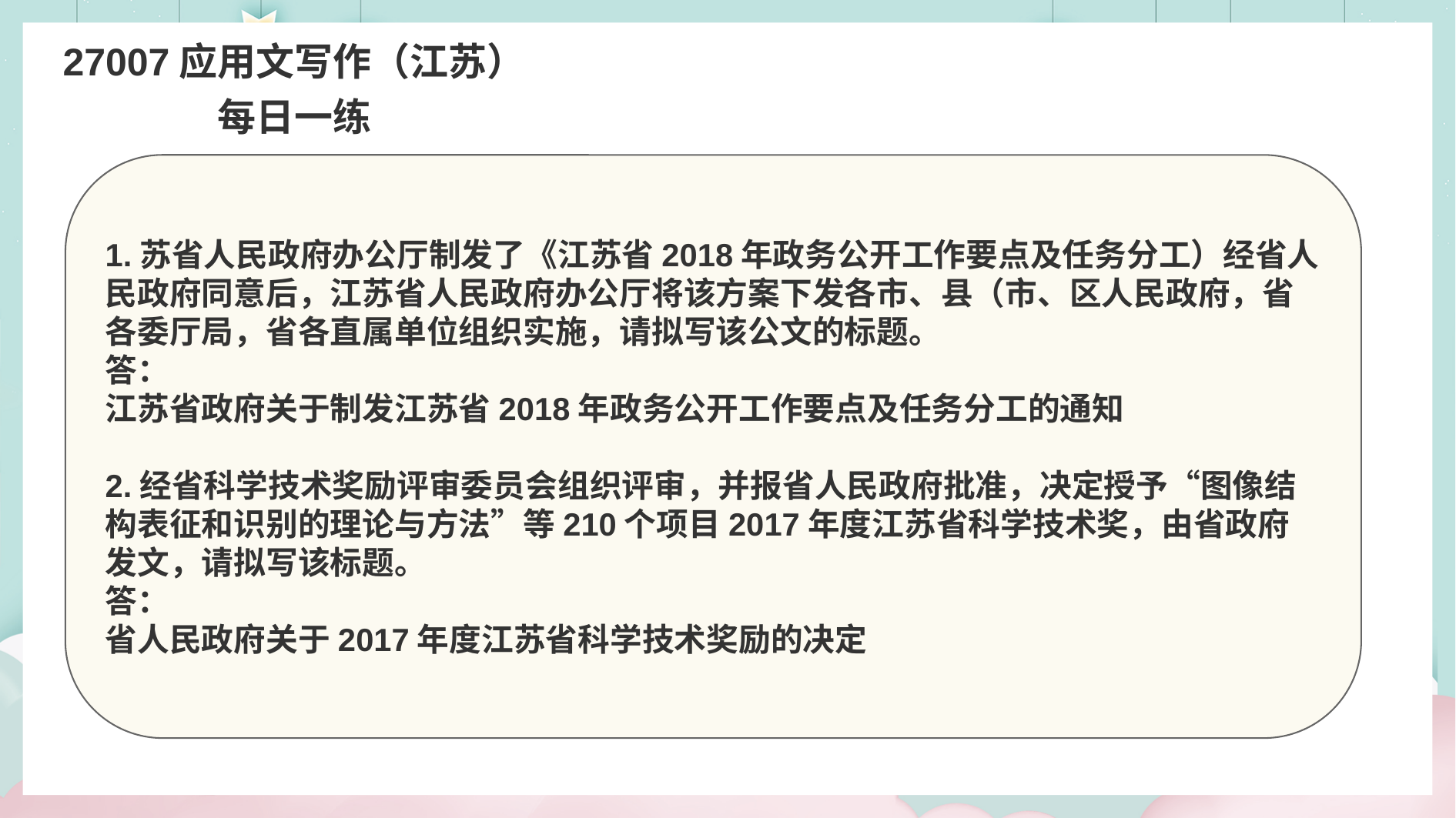

27007应用文写作（江苏）
每日一练
1.苏省人民政府办公厅制发了《江苏省2018年政务公开工作要点及任务分工）经省人民政府同意后，江苏省人民政府办公厅将该方案下发各市、县（市、区人民政府，省各委厅局，省各直属单位组织实施，请拟写该公文的标题。
答：
江苏省政府关于制发江苏省2018年政务公开工作要点及任务分工的通知

2.经省科学技术奖励评审委员会组织评审，并报省人民政府批准，决定授予“图像结构表征和识别的理论与方法”等210个项目2017年度江苏省科学技术奖，由省政府发文，请拟写该标题。
答：
省人民政府关于2017年度江苏省科学技术奖励的决定